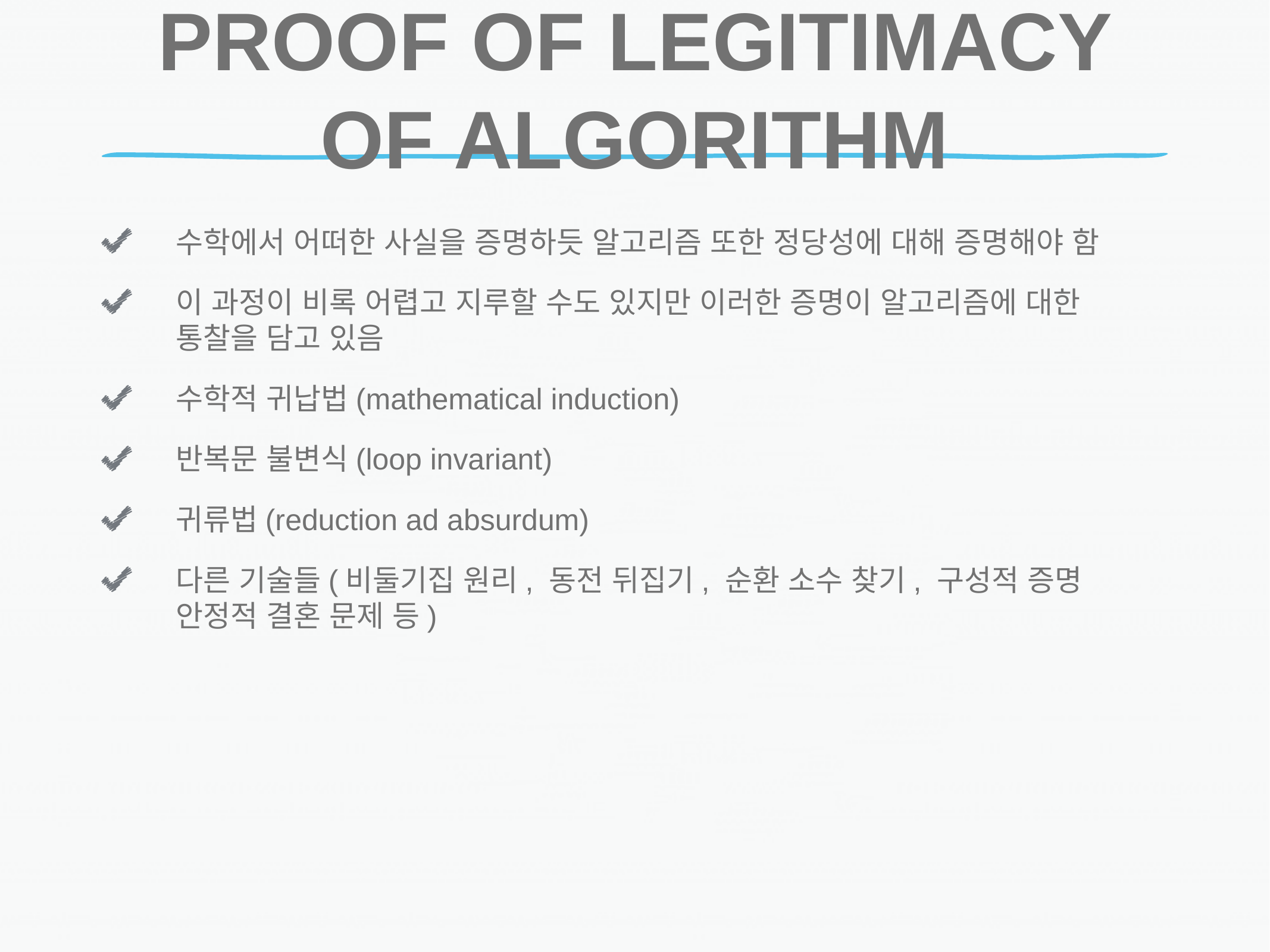

# Proof of legitimacy of algorithm
수학에서 어떠한 사실을 증명하듯 알고리즘 또한 정당성에 대해 증명해야 함
이 과정이 비록 어렵고 지루할 수도 있지만 이러한 증명이 알고리즘에 대한 통찰을 담고 있음
수학적 귀납법(mathematical induction)
반복문 불변식(loop invariant)
귀류법(reduction ad absurdum)
다른 기술들(비둘기집 원리, 동전 뒤집기, 순환 소수 찾기, 구성적 증명 안정적 결혼 문제 등)